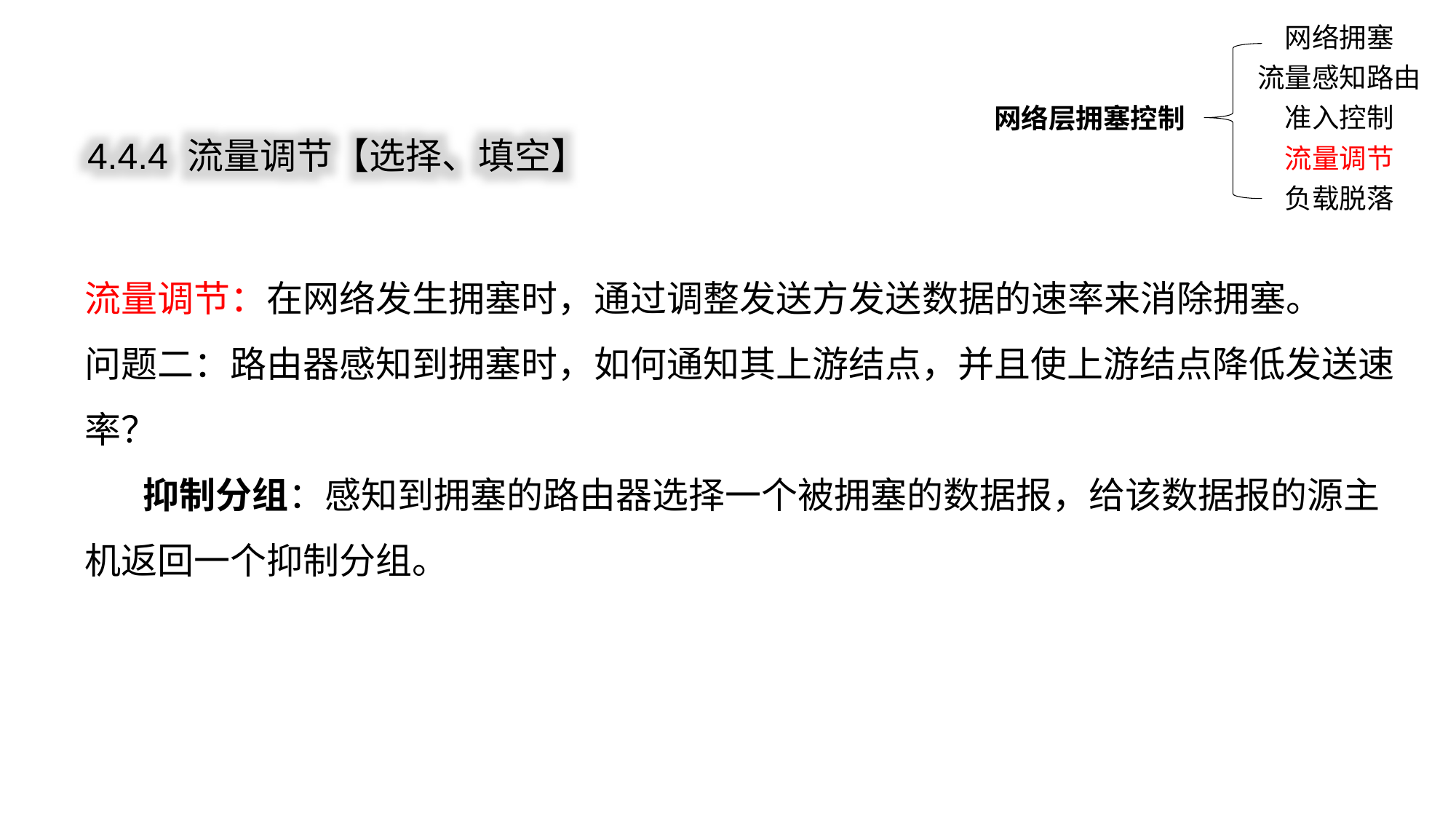

网络拥塞

流量感知路由
网络层拥塞控制
准入控制
流量调节
负载脱落
4.4.4 流量调节【选择、填空】
流量调节：在网络发生拥塞时，通过调整发送方发送数据的速率来消除拥塞。
问题二：路由器感知到拥塞时，如何通知其上游结点，并且使上游结点降低发送速率？
      抑制分组：感知到拥塞的路由器选择一个被拥塞的数据报，给该数据报的源主机返回一个抑制分组。